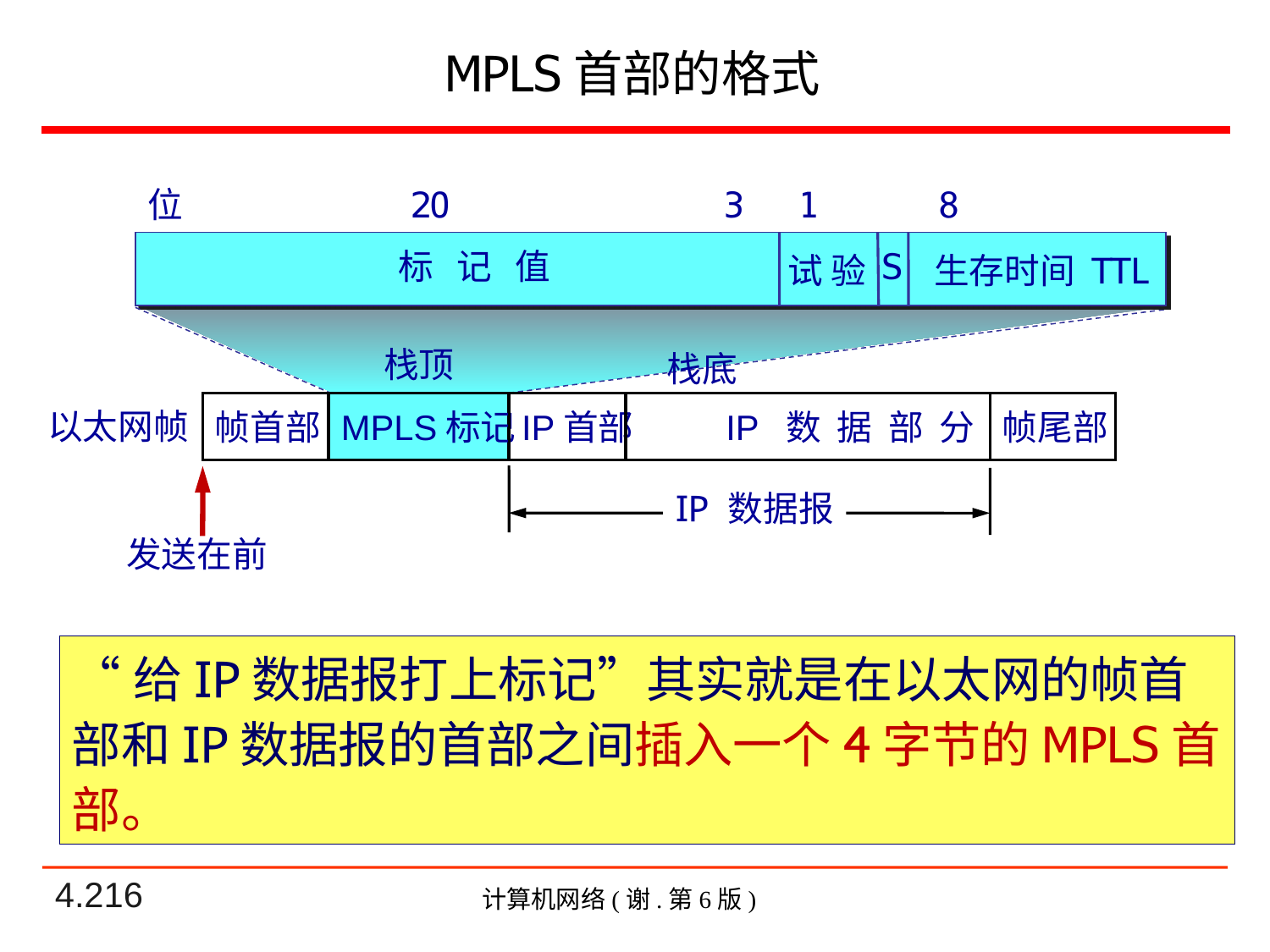

# MPLS首部的格式
位                            20                         3     1           8

标   记   值
S
试 验
生存时间 TTL

栈顶
栈底
帧首部
MPLS标记
IP首部
         IP  数  据  部  分
帧尾部
以太网帧

IP 数据报

发送在前
“给IP数据报打上标记”其实就是在以太网的帧首部和IP数据报的首部之间插入一个4字节的MPLS首部。